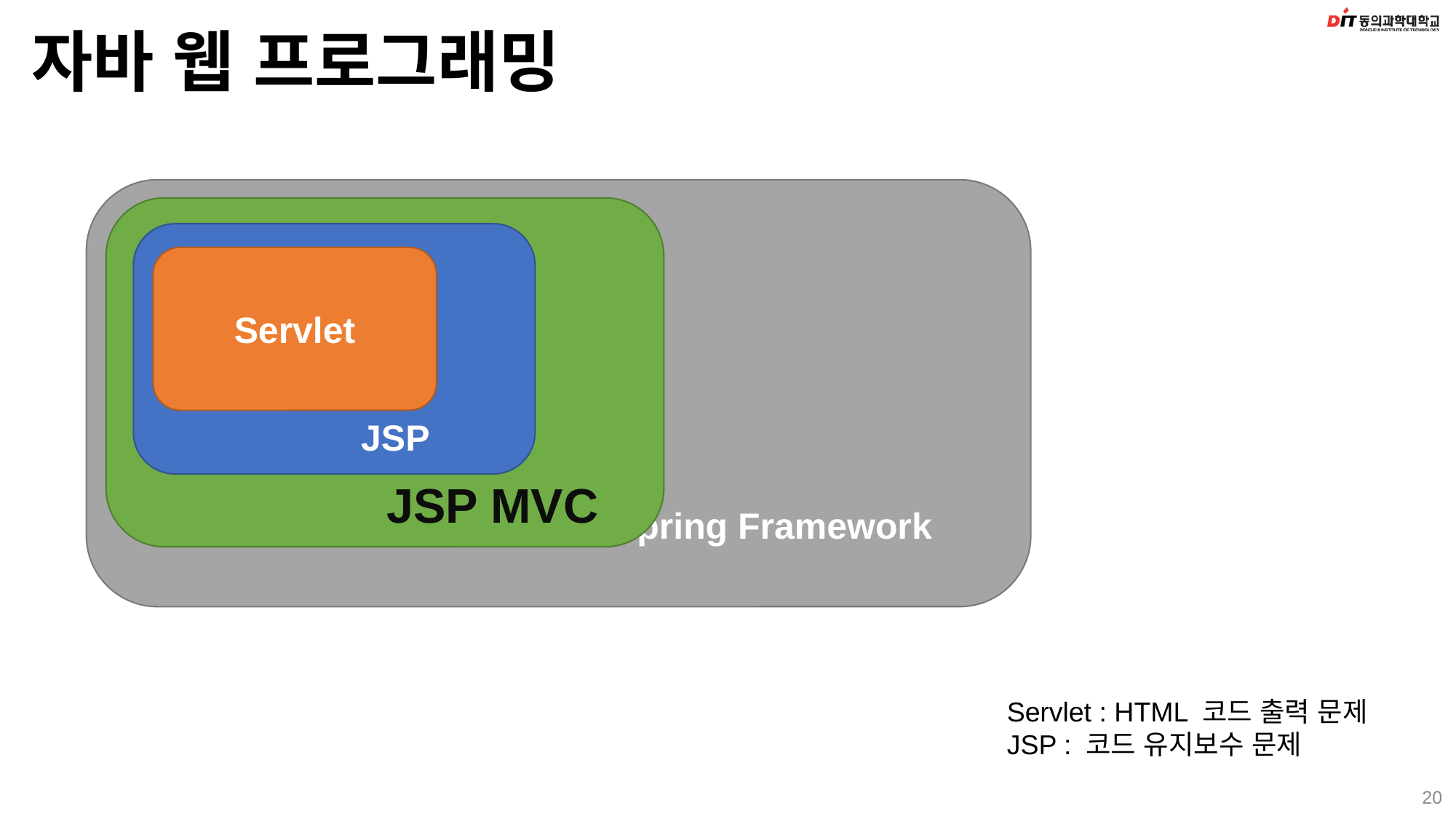

# 자바 웹 프로그래밍

                                                        Spring Framework

                JSP MVC

            JSP
Servlet
Servlet : HTML 코드 출력 문제
JSP : 코드 유지보수 문제
20